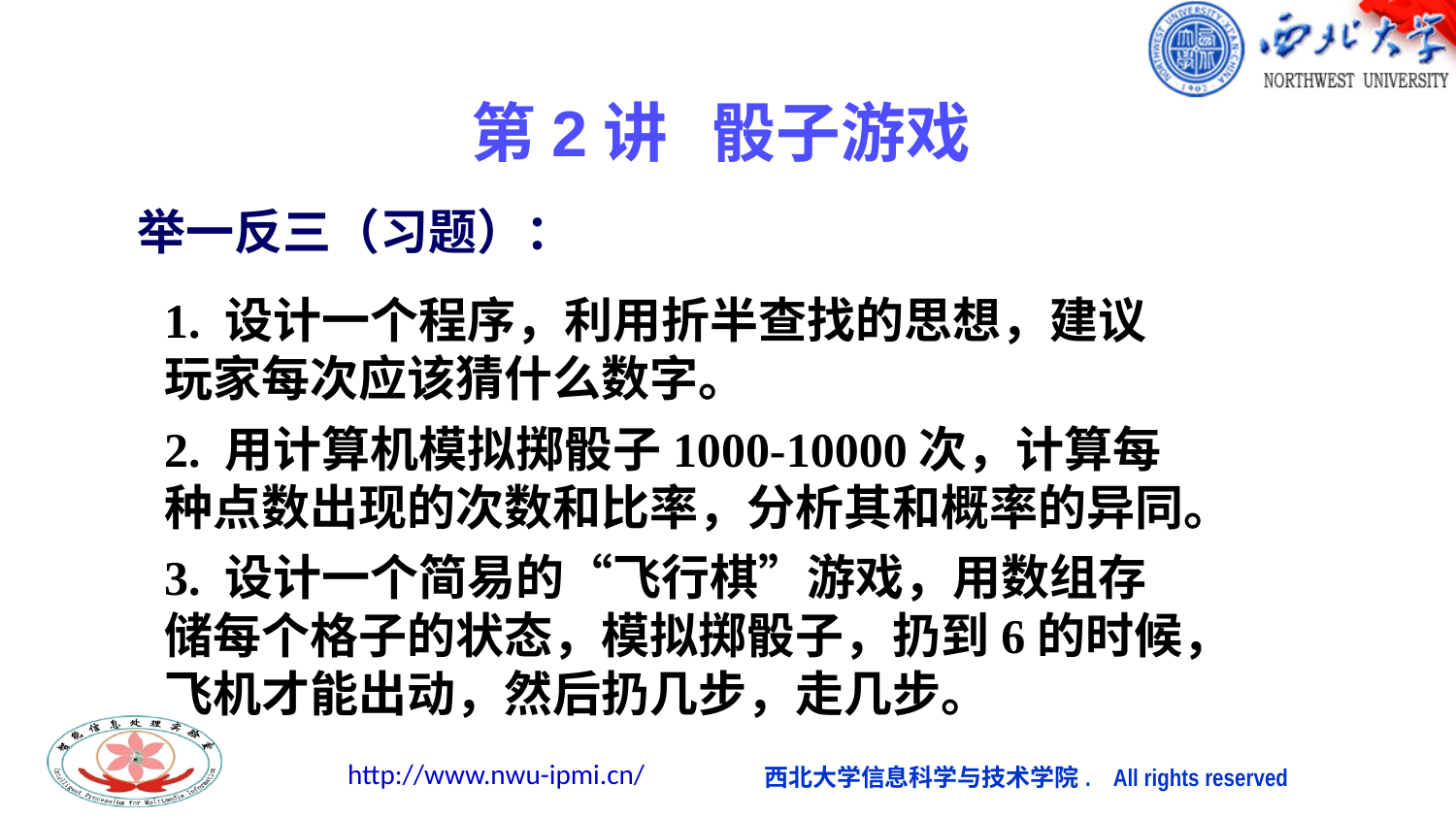

# 第2讲   骰子游戏
举一反三（习题）：
1. 设计一个程序，利用折半查找的思想，建议   玩家每次应该猜什么数字。
2. 用计算机模拟掷骰子1000-10000次，计算每种点数出现的次数和比率，分析其和概率的异同。
3. 设计一个简易的“飞行棋”游戏，用数组存储每个格子的状态，模拟掷骰子，扔到6的时候，飞机才能出动，然后扔几步，走几步。